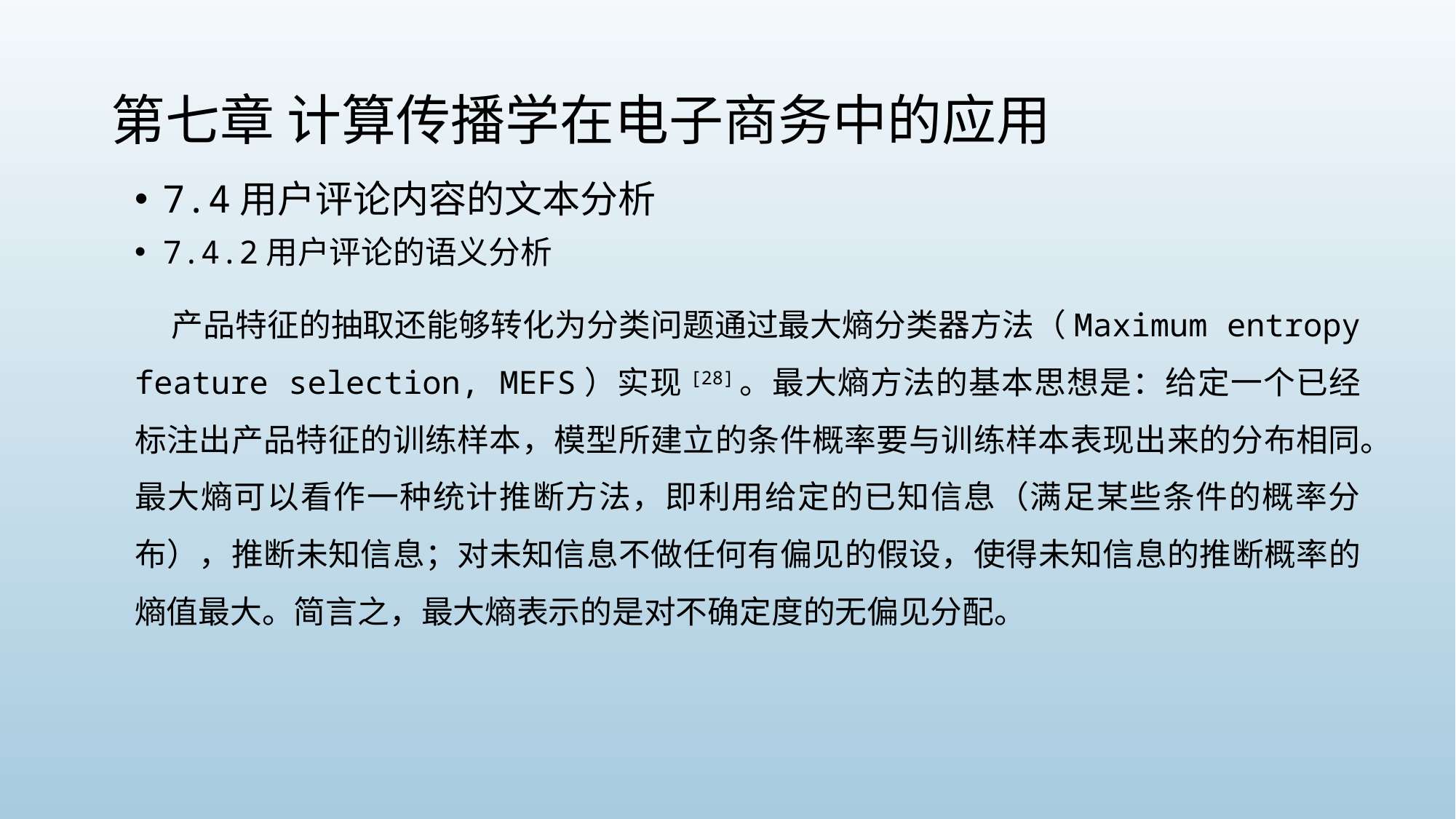

# 第七章 计算传播学在电子商务中的应用
7.4用户评论内容的文本分析
7.4.2用户评论的语义分析
    产品特征的抽取还能够转化为分类问题通过最大熵分类器方法（Maximum entropy feature selection, MEFS）实现[28]。最大熵方法的基本思想是：给定一个已经标注出产品特征的训练样本，模型所建立的条件概率要与训练样本表现出来的分布相同。最大熵可以看作一种统计推断方法，即利用给定的已知信息（满足某些条件的概率分布），推断未知信息；对未知信息不做任何有偏见的假设，使得未知信息的推断概率的熵值最大。简言之，最大熵表示的是对不确定度的无偏见分配。